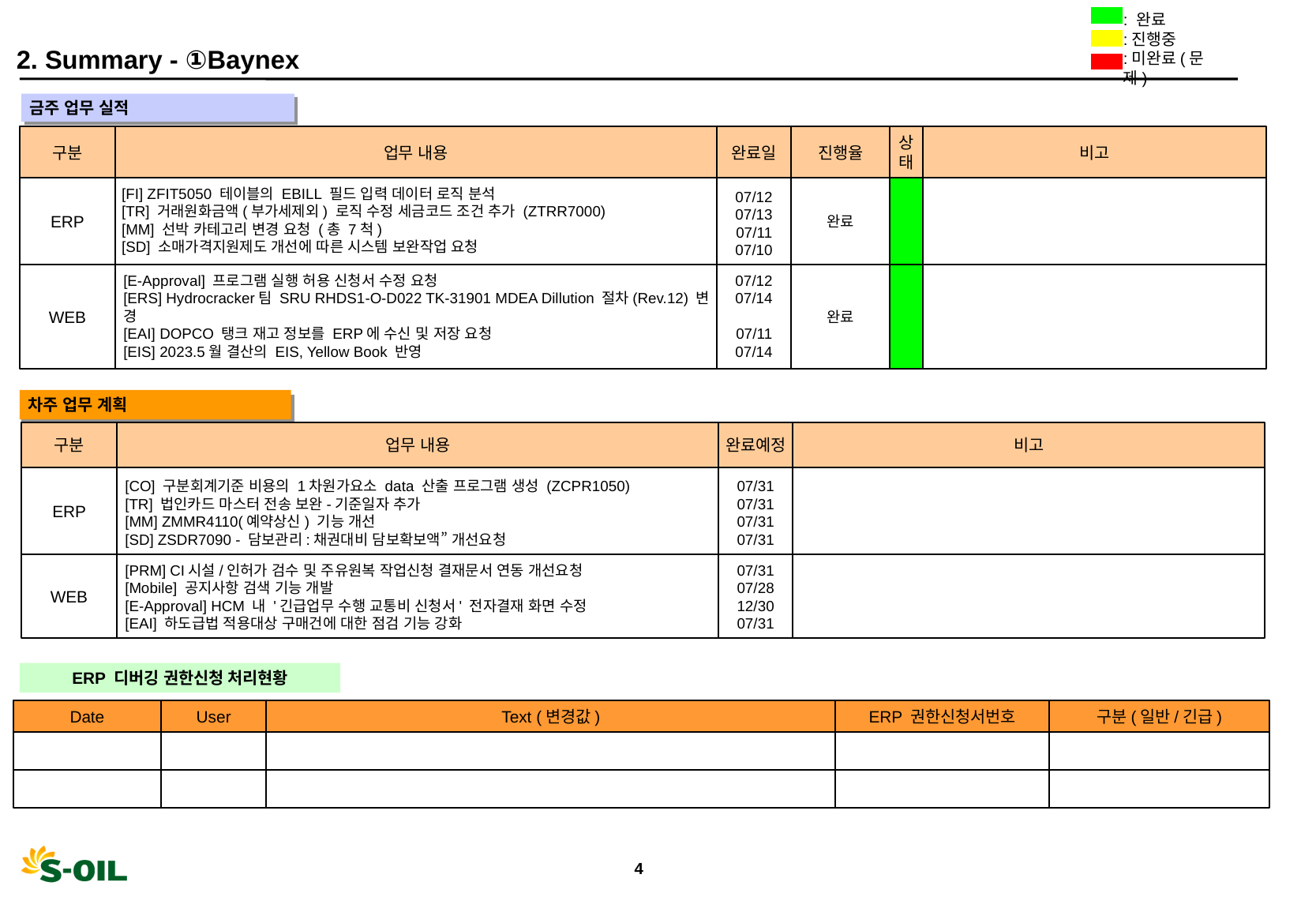

: 완료
:진행중
:미완료(문제)
2. Summary - ①Baynex

 금주 업무 실적
" "
구분
업무 내용
완료일
진행율
상
태
비고

ERP

완료

[FI] ZFIT5050 테이블의 EBILL 필드 입력 데이터 로직 분석
[TR] 거래원화금액(부가세제외) 로직 수정 세금코드 조건 추가 (ZTRR7000)
[MM] 선박 카테고리 변경 요청 (총 7척)
[SD] 소매가격지원제도 개선에 따른 시스템 보완작업 요청
07/12
07/13
07/11
07/10

WEB

완료

[E-Approval] 프로그램 실행 허용 신청서 수정 요청
[ERS] Hydrocracker팀 SRU RHDS1-O-D022 TK-31901 MDEA Dillution 절차(Rev.12) 변
경
[EAI] DOPCO 탱크 재고 정보를 ERP에 수신 및 저장 요청
[EIS] 2023.5월 결산의 EIS, Yellow Book 반영
07/12
07/14
07/11
07/14

 차주 업무 계획
" "
구분
업무 내용
완료예정
비고

ERP

[CO] 구분회계기준 비용의 1차원가요소 data 산출 프로그램 생성 (ZCPR1050)
[TR] 법인카드 마스터 전송 보완-기준일자 추가
[MM] ZMMR4110(예약상신) 기능 개선
[SD] ZSDR7090 - 담보관리:채권대비 담보확보액” 개선요청
07/31
07/31
07/31
07/31

WEB

[PRM] CI시설/인허가 검수 및 주유원복 작업신청 결재문서 연동 개선요청
[Mobile] 공지사항 검색 기능 개발
[E-Approval] HCM 내 '긴급업무 수행 교통비 신청서' 전자결재 화면 수정
[EAI] 하도급법 적용대상 구매건에 대한 점검 기능 강화
07/31
07/28
12/30
07/31

ERP 디버깅 권한신청 처리현황
Date
User
Text (변경값)
ERP 권한신청서번호
구분(일반/긴급)